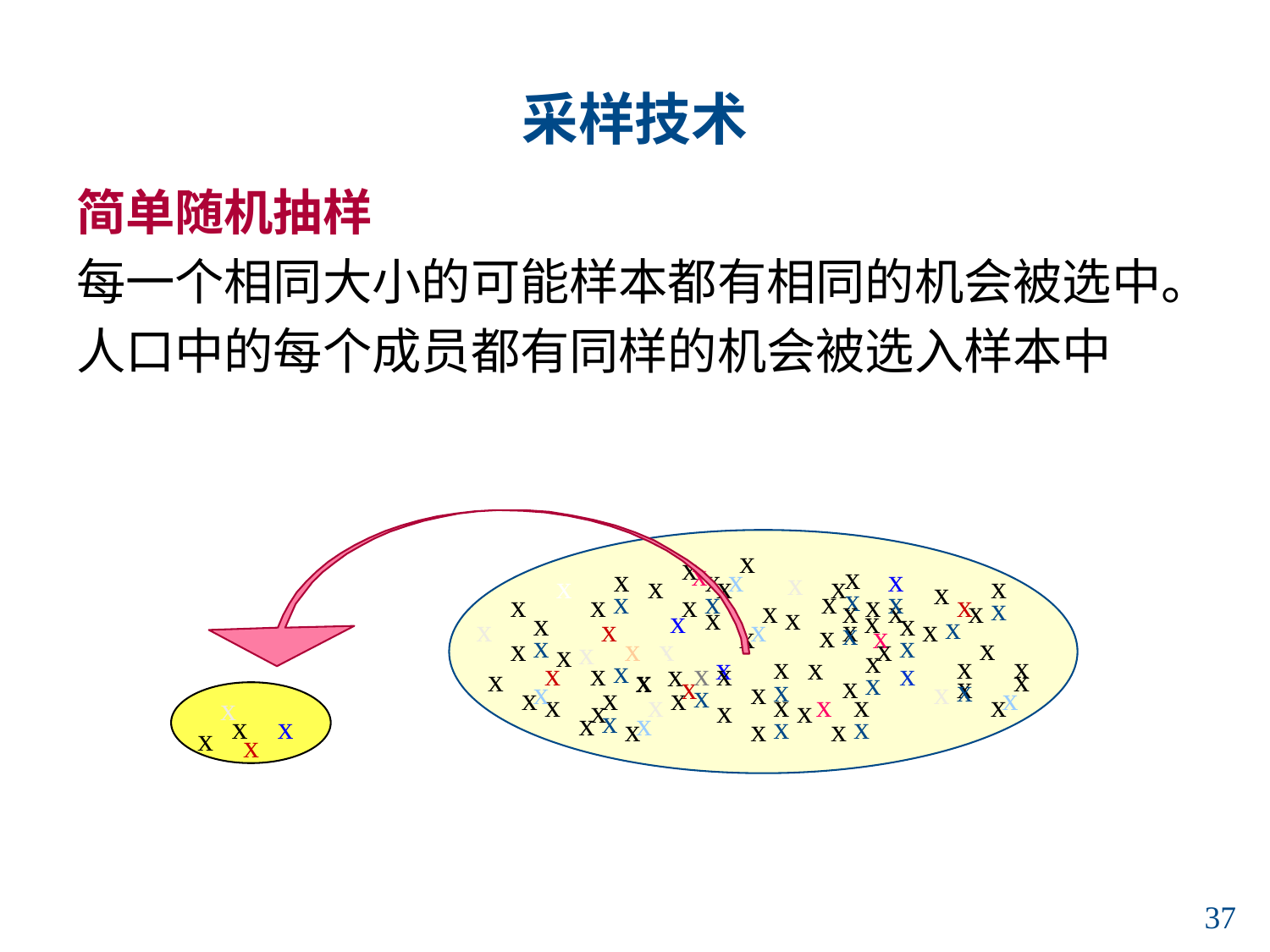

# 采样技术
简单随机抽样
每一个相同大小的可能样本都有相同的机会被选中。
人口中的每个成员都有同样的机会被选入样本中

x
x
x
x
x
x
x
x
x
x
x
x
x
x
x
x
x
x
x
x
x
x
x
x
x
x
x
x
x
x
x
x
x
x
x
x
x
x
x
x
x
x
x
x
x
x
x
x
x
x
x
x
x
x
x
x
x
x
x
x
x
x
x
x
x
x
x
x
x
x
x
x
x
x
x
x
x
x
x
x
x
x
x
x
x
x
x
x
x
x
x
x
x
x
x
x
x
x
x
x
x
x
x
x
x

x
x
x
x
37